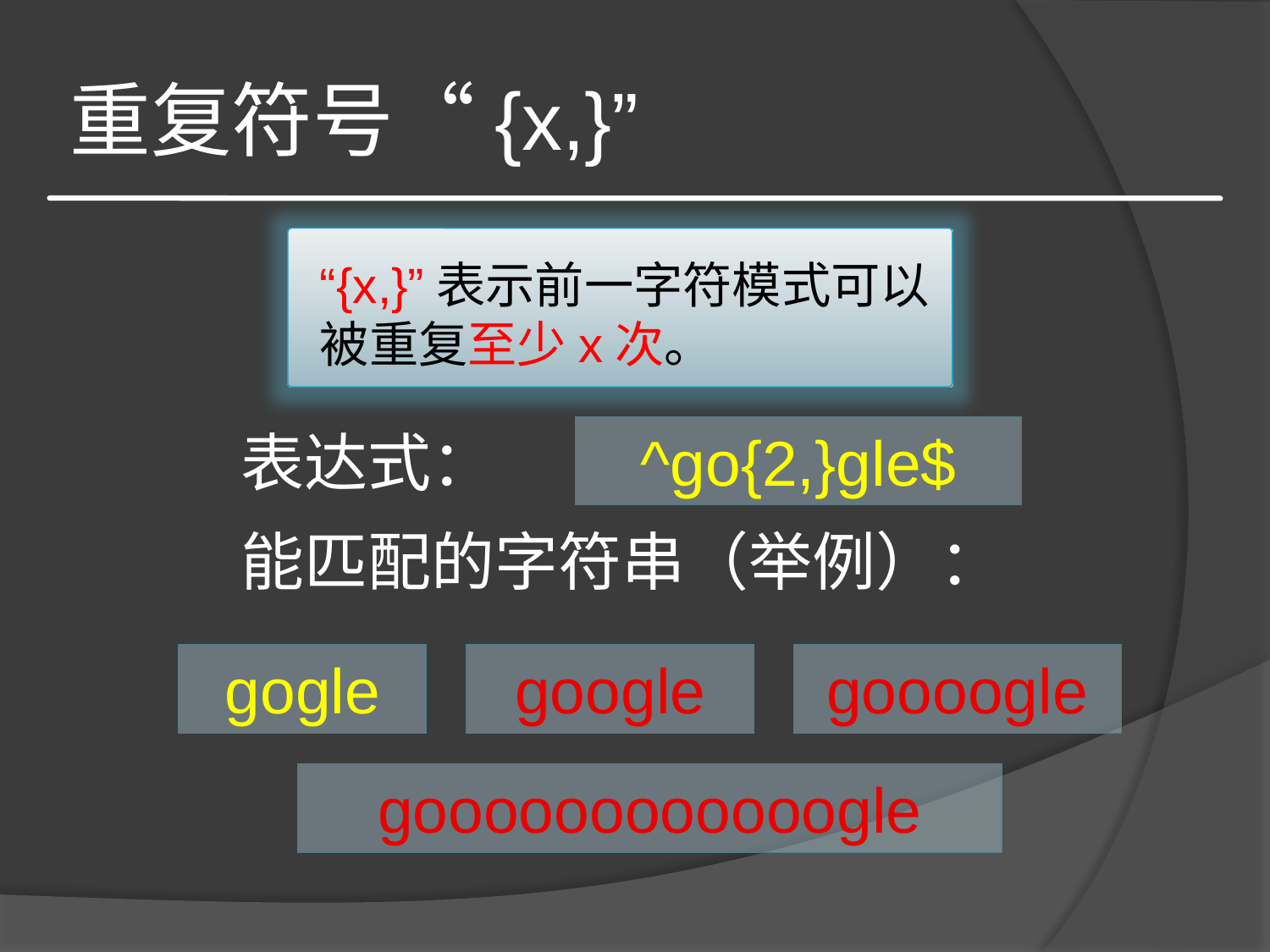

# 重复符号“{x,}”

“{x,}”表示前一字符模式可以被重复至少x次。
表达式：
^go{2,}gle$
能匹配的字符串（举例）：
gogle
google
goooogle
goooooooooooogle